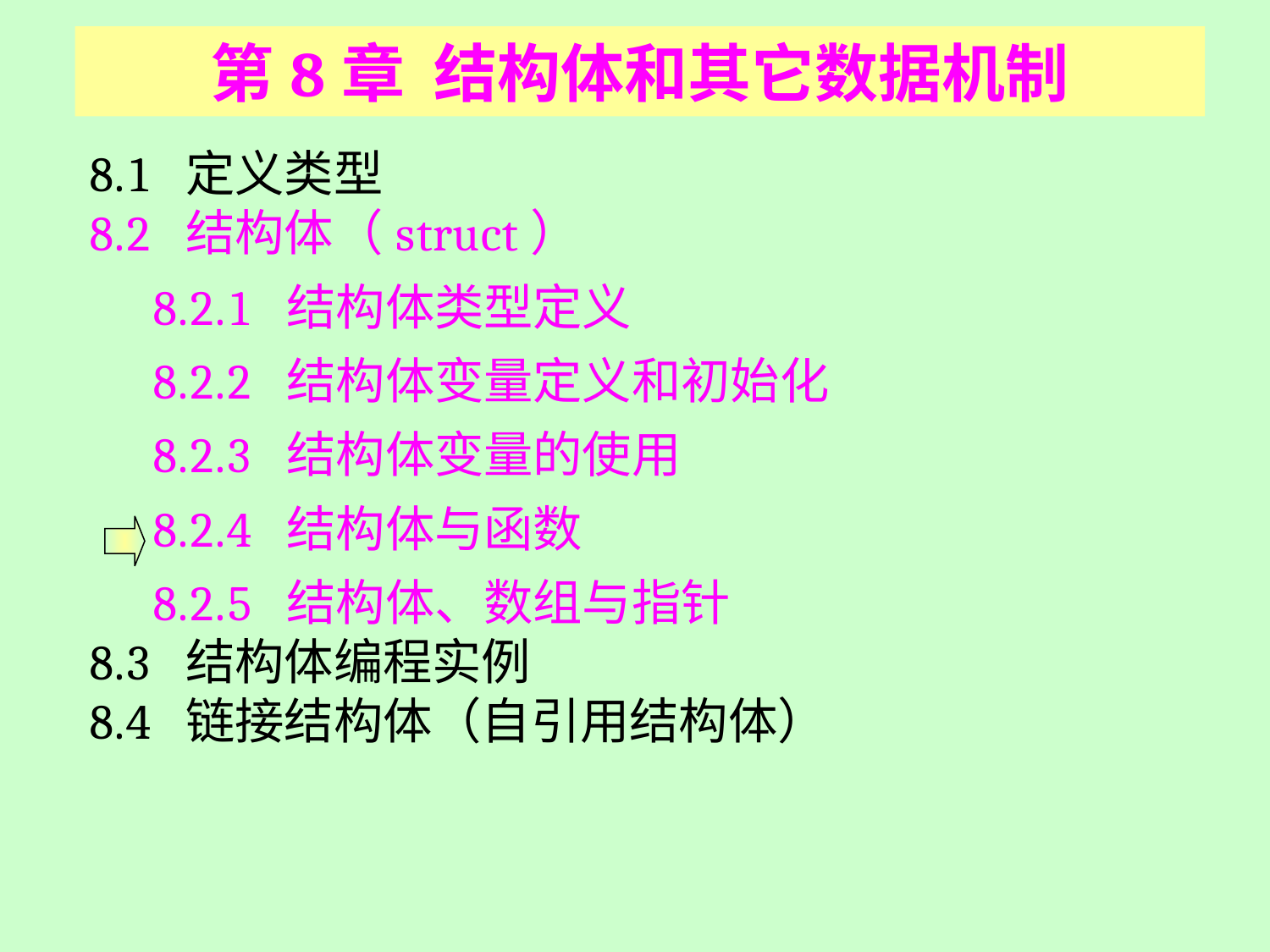

# 第8章  结构体和其它数据机制
8.1  定义类型
8.2  结构体（struct）
8.2.1  结构体类型定义
8.2.2  结构体变量定义和初始化
8.2.3  结构体变量的使用
8.2.4  结构体与函数
8.2.5  结构体、数组与指针
8.3  结构体编程实例
8.4  链接结构体（自引用结构体）

27